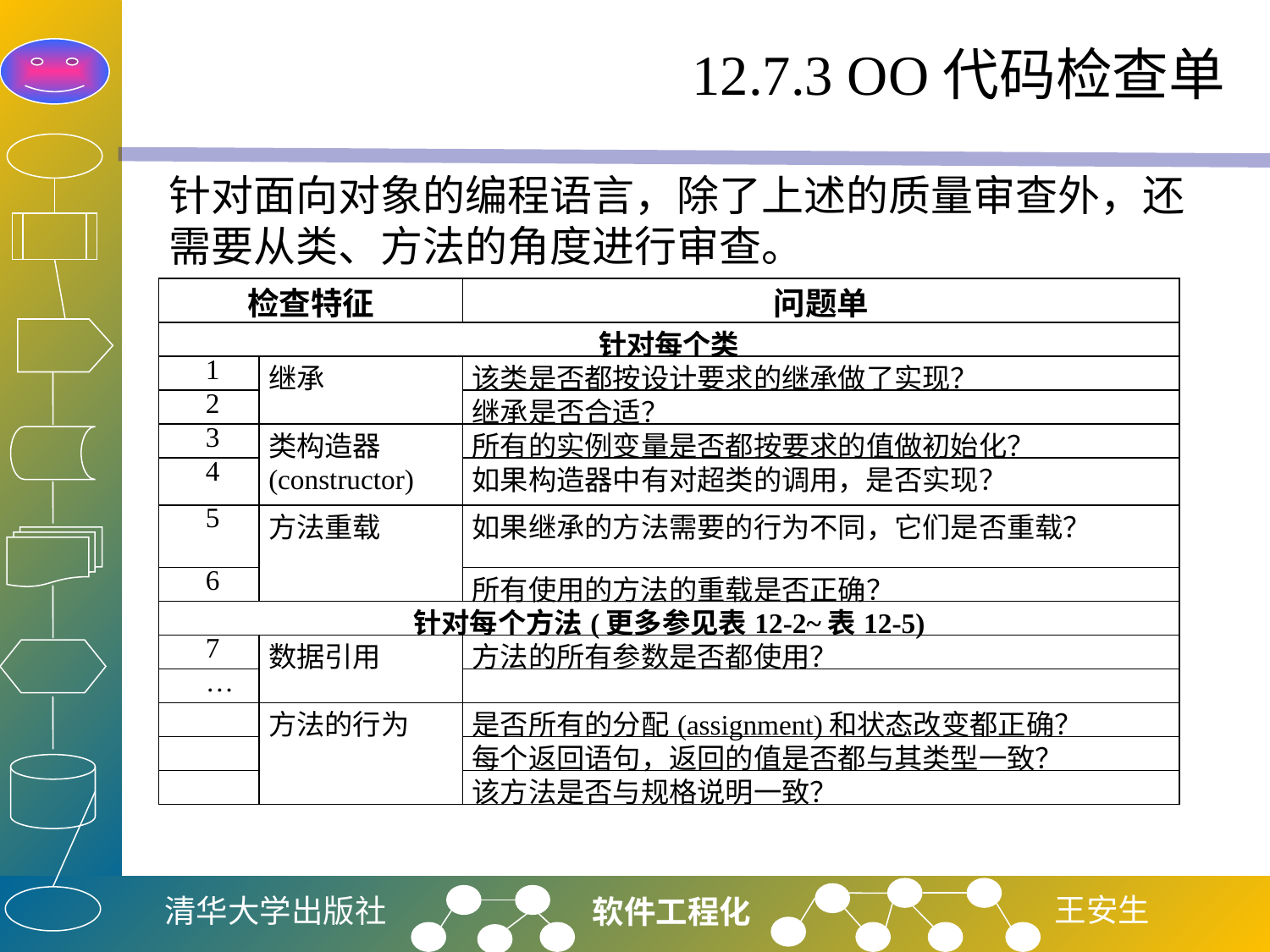

# 12.7.3 OO代码检查单
针对面向对象的编程语言，除了上述的质量审查外，还需要从类、方法的角度进行审查。
| 检查特征 |  | 问题单 |
| --- | --- | --- |
| 针对每个类 |  |  |
| 1 | 继承 | 该类是否都按设计要求的继承做了实现？ |
| 2 |  | 继承是否合适？ |
| 3 | 类构造器 (constructor) | 所有的实例变量是否都按要求的值做初始化？ |
| 4 |  | 如果构造器中有对超类的调用，是否实现？ |
| 5 | 方法重载 | 如果继承的方法需要的行为不同，它们是否重载？ |
| 6 |  | 所有使用的方法的重载是否正确？ |
| 针对每个方法(更多参见表12-2~表12-5) |  |  |
| 7 | 数据引用 | 方法的所有参数是否都使用？ |
| … |  |  |
|  | 方法的行为 | 是否所有的分配(assignment)和状态改变都正确？ |
|  |  | 每个返回语句，返回的值是否都与其类型一致？ |
|  |  | 该方法是否与规格说明一致？ |